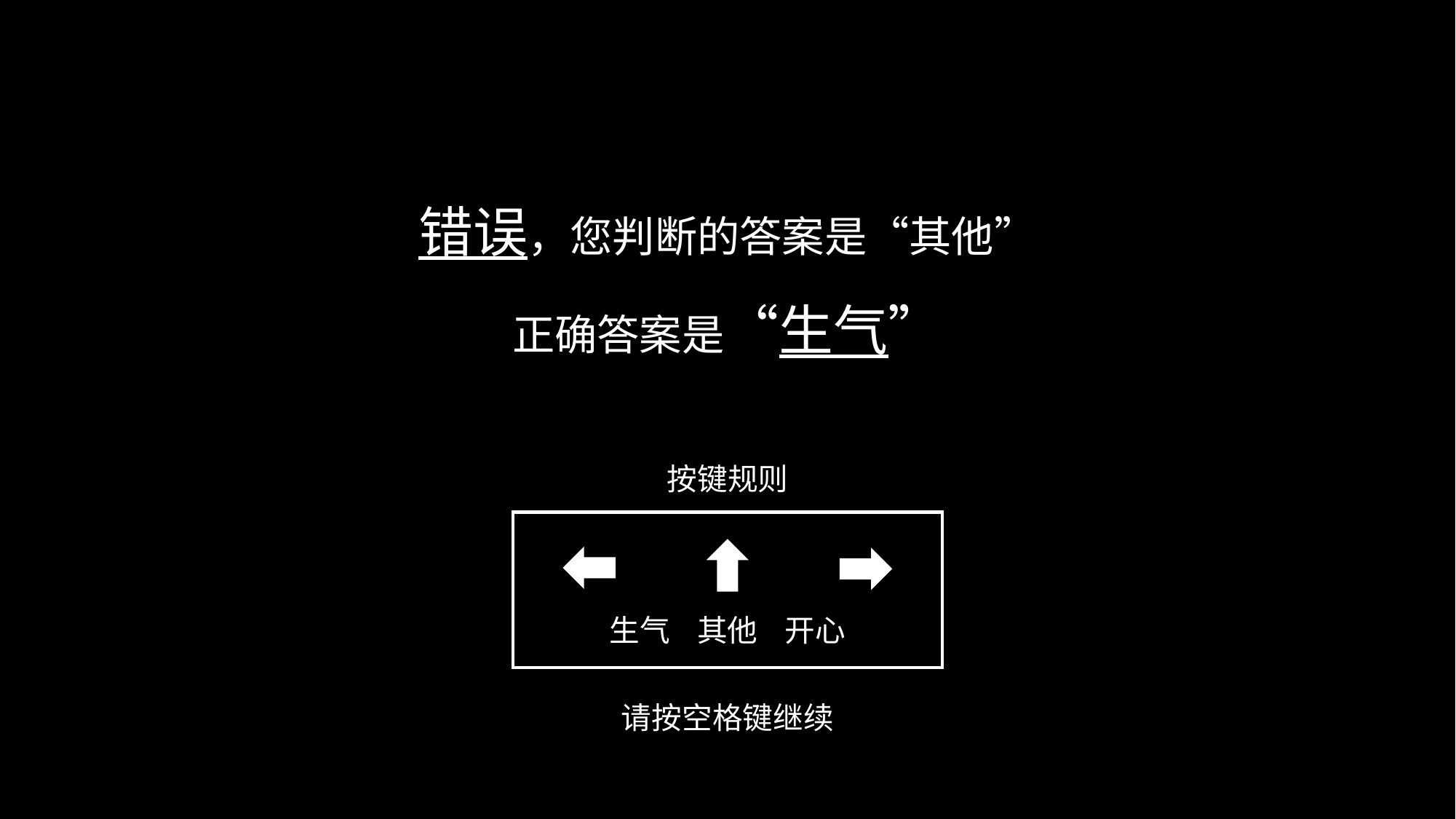

错误，您判断的答案是“其他”
正确答案是“生气”
按键规则

生气    其他    开心
请按空格键继续